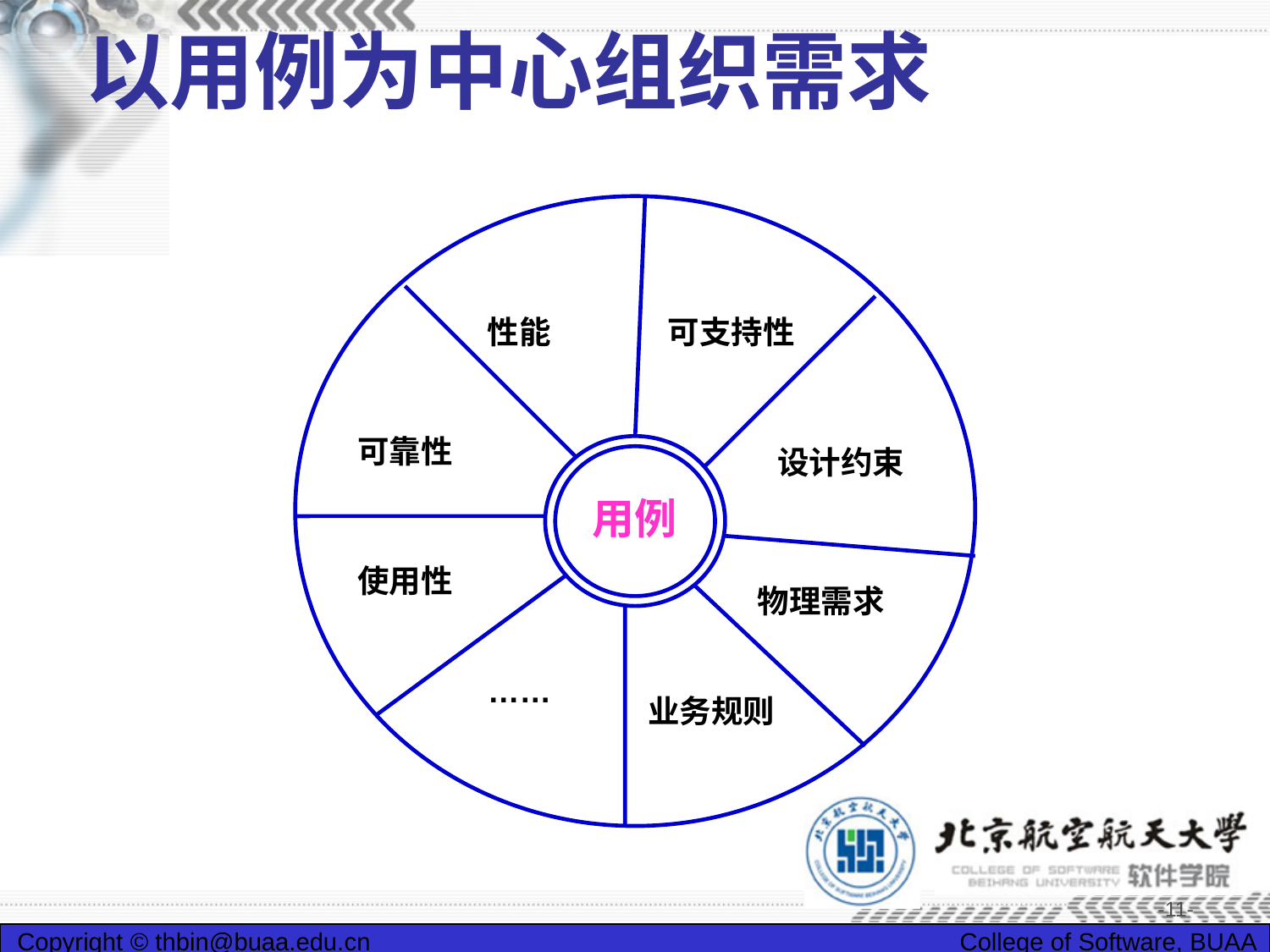

# 以用例为中心组织需求

性能
可支持性
可靠性

设计约束

用例

使用性
物理需求

……
业务规则
-11-